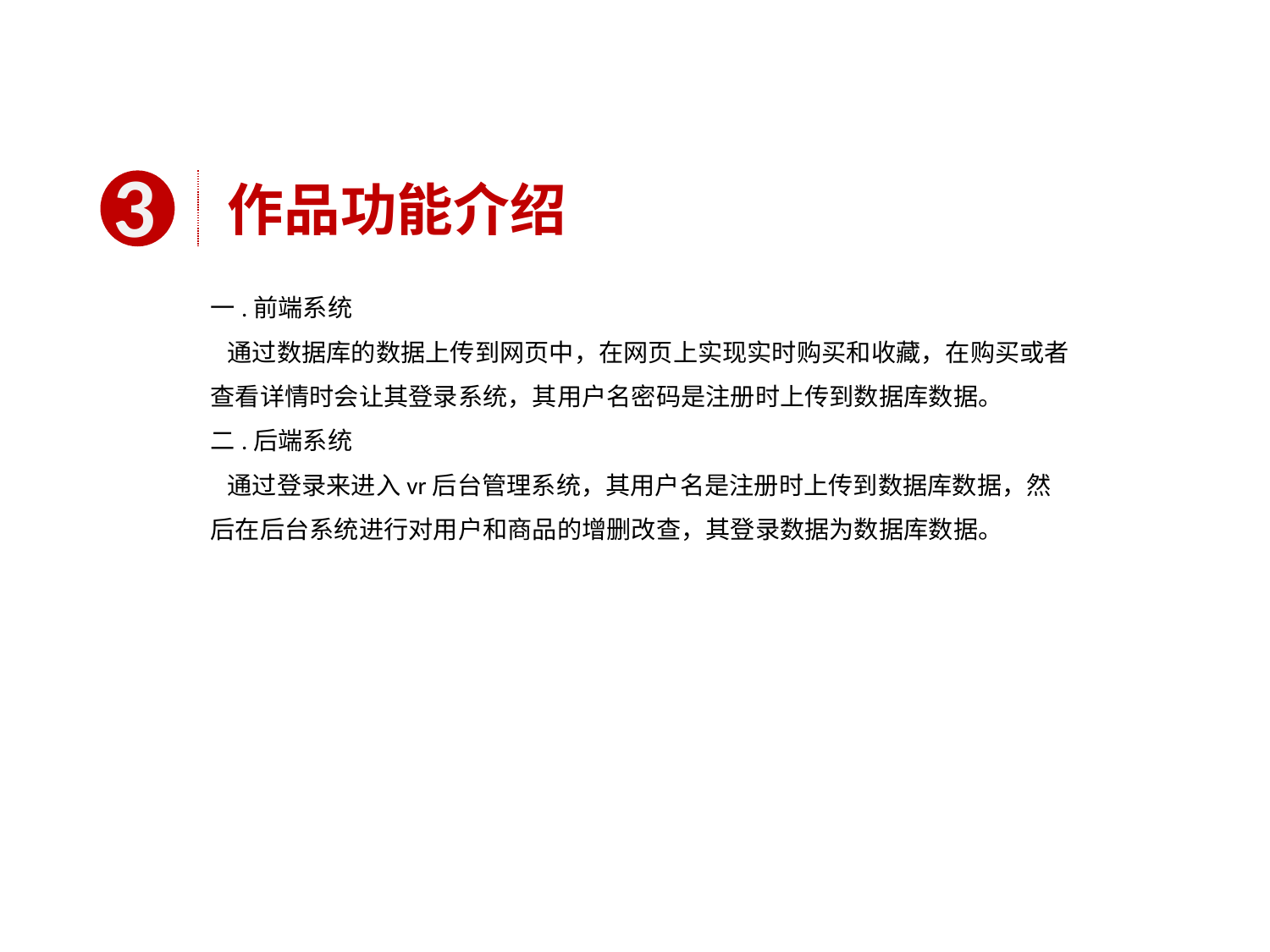

3
作品功能介绍

一.前端系统
  通过数据库的数据上传到网页中，在网页上实现实时购买和收藏，在购买或者查看详情时会让其登录系统，其用户名密码是注册时上传到数据库数据。
二.后端系统
  通过登录来进入vr后台管理系统，其用户名是注册时上传到数据库数据，然后在后台系统进行对用户和商品的增删改查，其登录数据为数据库数据。